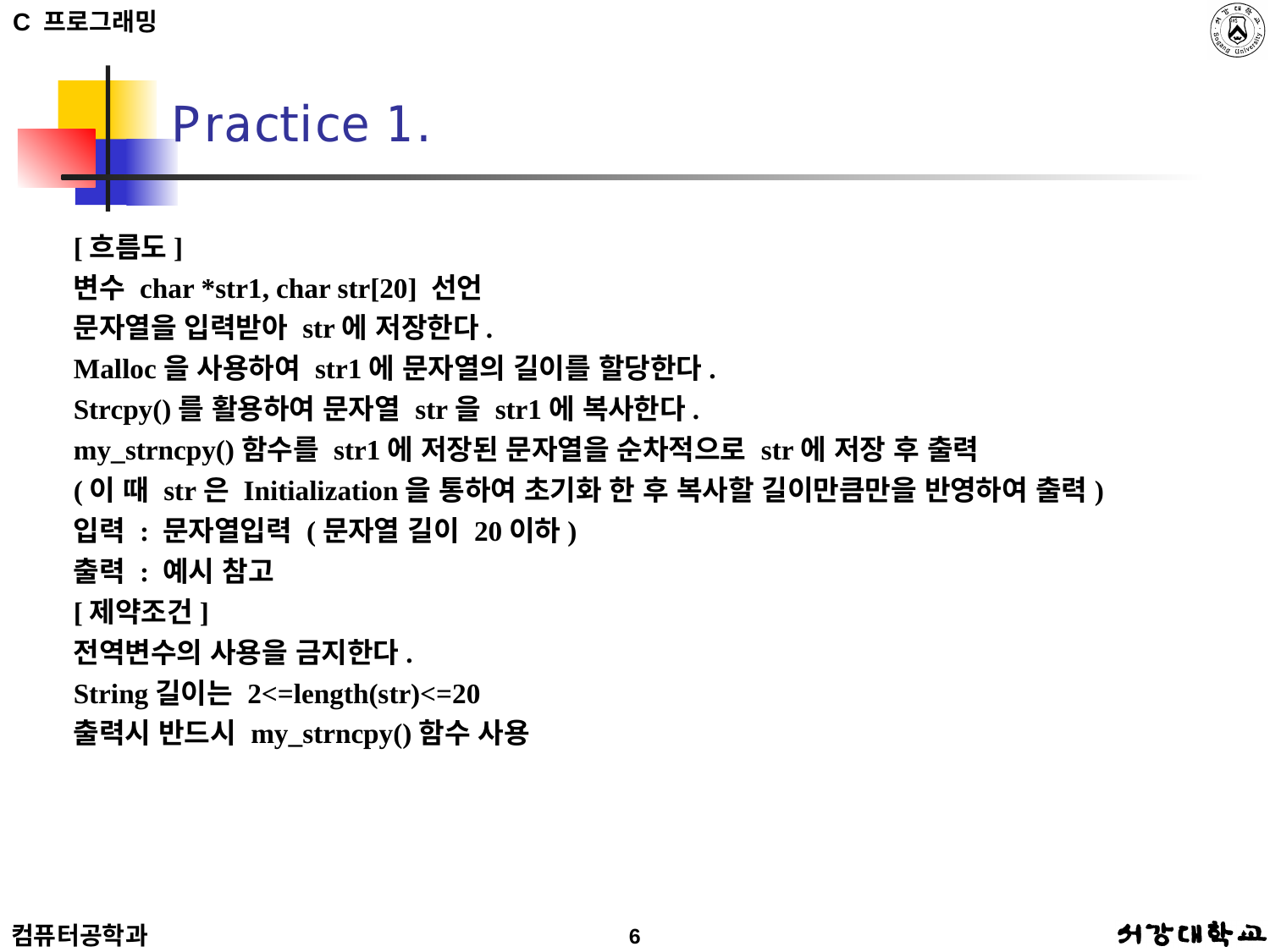

# Practice 1.
[흐름도]
변수 char *str1, char str[20] 선언
문자열을 입력받아 str에 저장한다.
Malloc을 사용하여 str1에 문자열의 길이를 할당한다.
Strcpy()를 활용하여 문자열 str을 str1에 복사한다.
my_strncpy()함수를 str1에 저장된 문자열을 순차적으로 str에 저장 후 출력
(이 때 str은 Initialization을 통하여 초기화 한 후 복사할 길이만큼만을 반영하여 출력)
입력 : 문자열입력 (문자열 길이 20이하)
출력 : 예시 참고
[제약조건]
전역변수의 사용을 금지한다.
String길이는 2<=length(str)<=20
출력시 반드시 my_strncpy()함수 사용

6